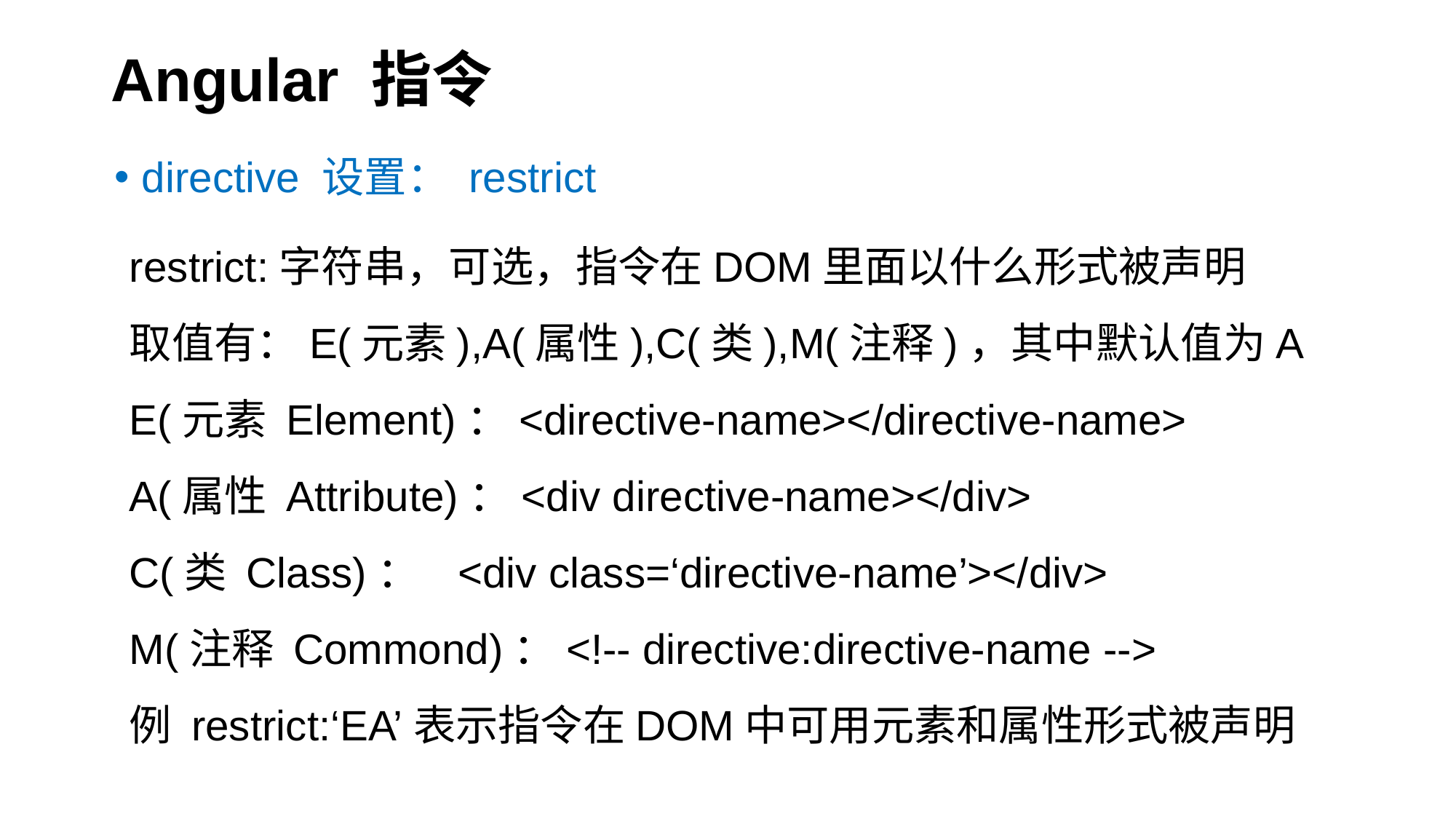

# Angular 指令
directive 设置： restrict
restrict:字符串，可选，指令在DOM里面以什么形式被声明
取值有：E(元素),A(属性),C(类),M(注释)，其中默认值为A
E(元素 Element)：<directive-name></directive-name>
A(属性 Attribute)：<div directive-name></div>
C(类 Class)：   <div class=‘directive-name’></div>
M(注释 Commond)：<!-- directive:directive-name -->
例 restrict:‘EA’表示指令在DOM中可用元素和属性形式被声明